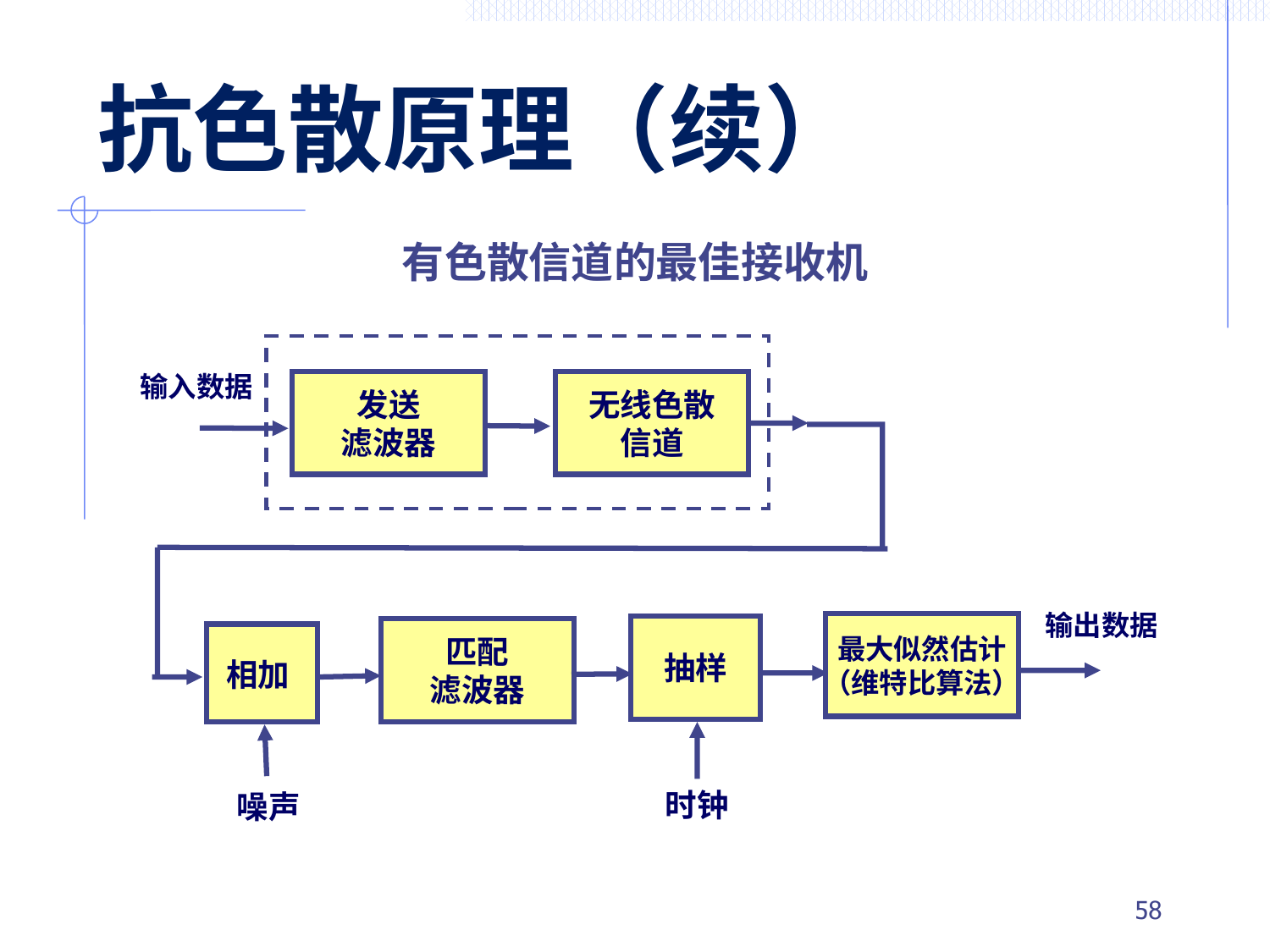

# 抗色散原理（续）
有色散信道的最佳接收机

输入数据
发送
滤波器
无线色散
信道

输出数据
最大似然估计
（维特比算法）
抽样
匹配
滤波器

相加

时钟
噪声
58